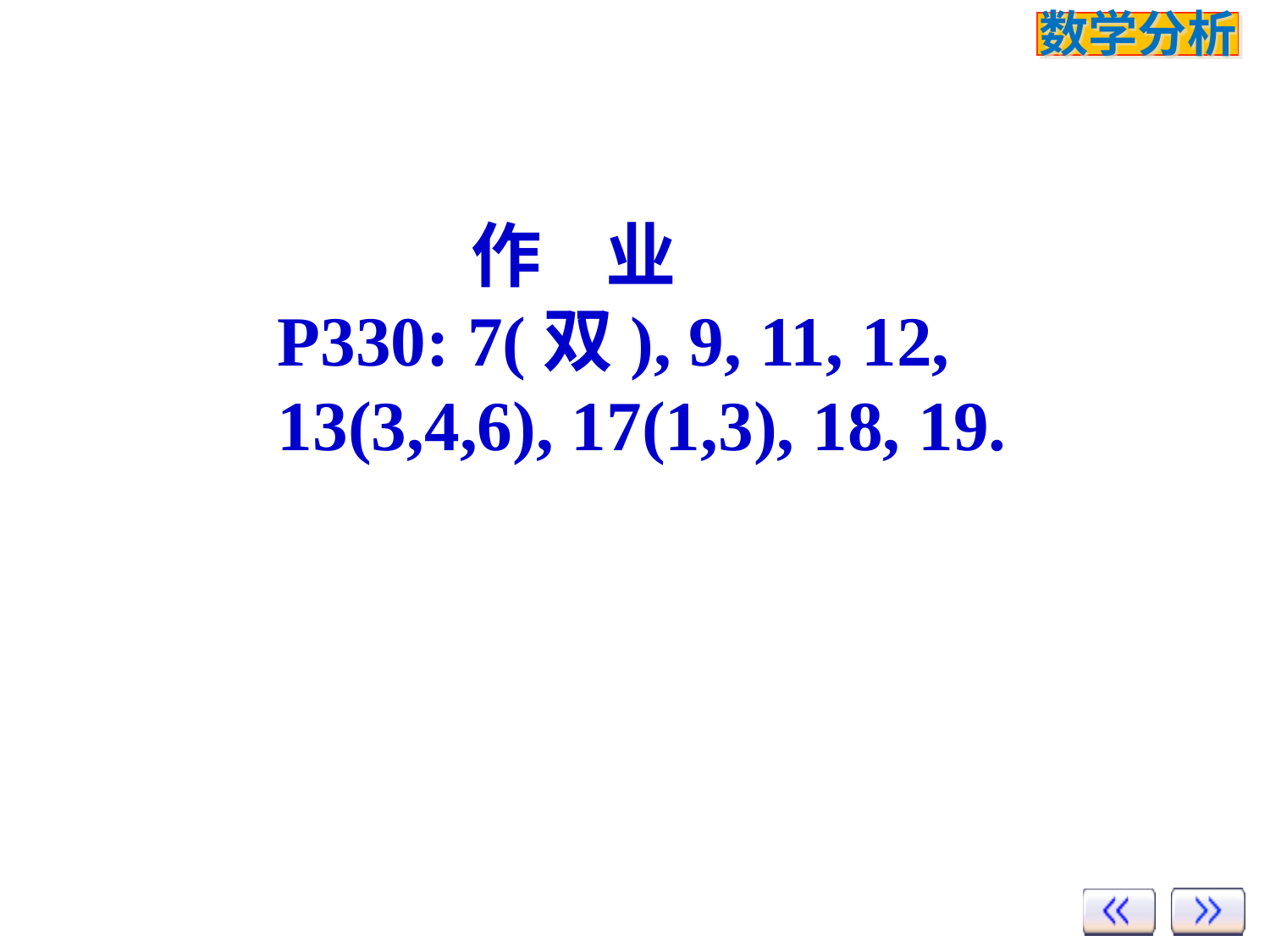

作    业
P330: 7(双), 9, 11, 12, 13(3,4,6), 17(1,3), 18, 19.